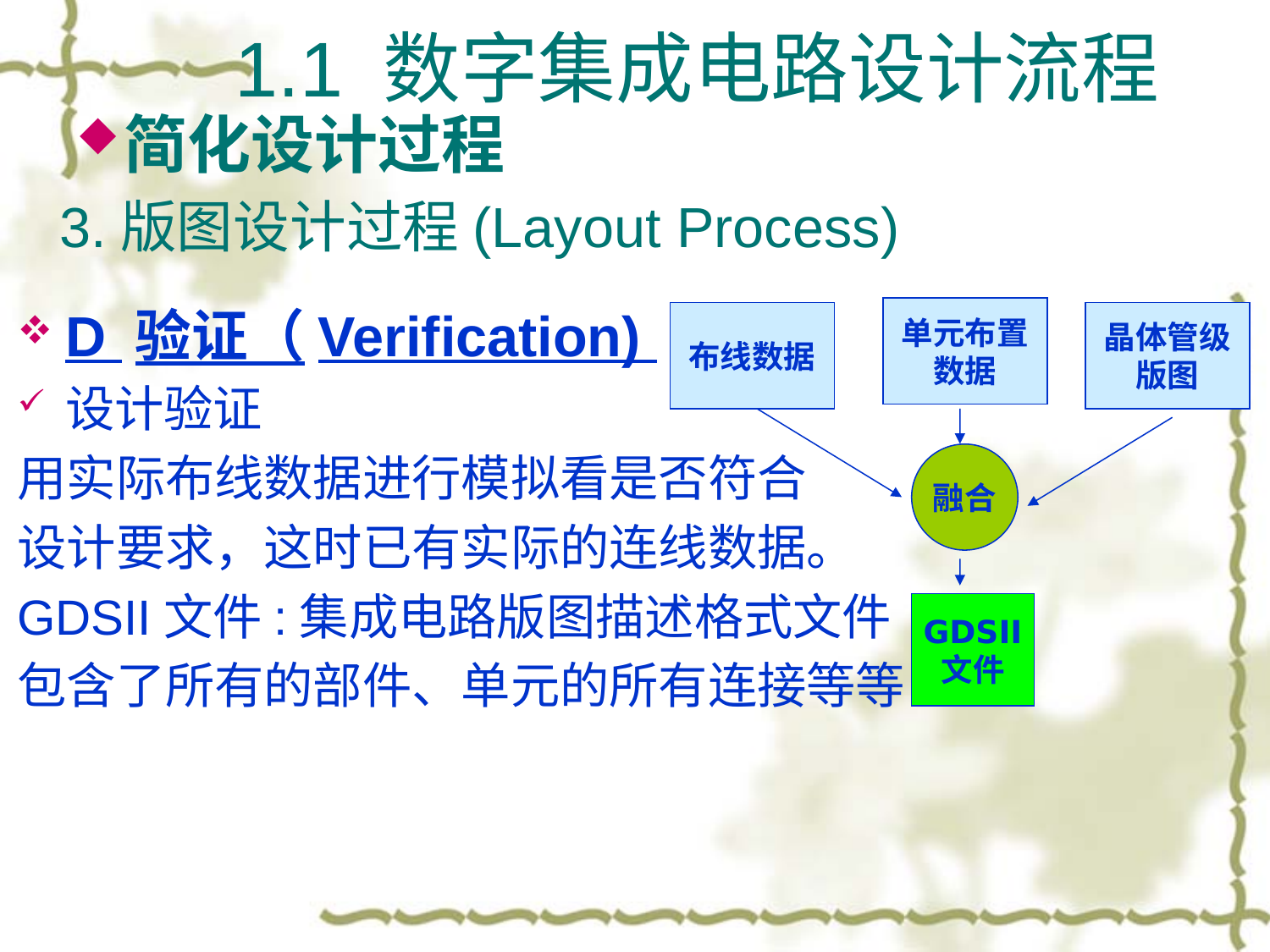

1.1 数字集成电路设计流程
简化设计过程

3.版图设计过程(Layout Process)
D 验证（Verification)
设计验证
用实际布线数据进行模拟看是否符合
设计要求，这时已有实际的连线数据。
GDSII文件:集成电路版图描述格式文件
包含了所有的部件、单元的所有连接等等

单元布置
数据
布线数据
晶体管级
版图

GDSII
文件
融合
21